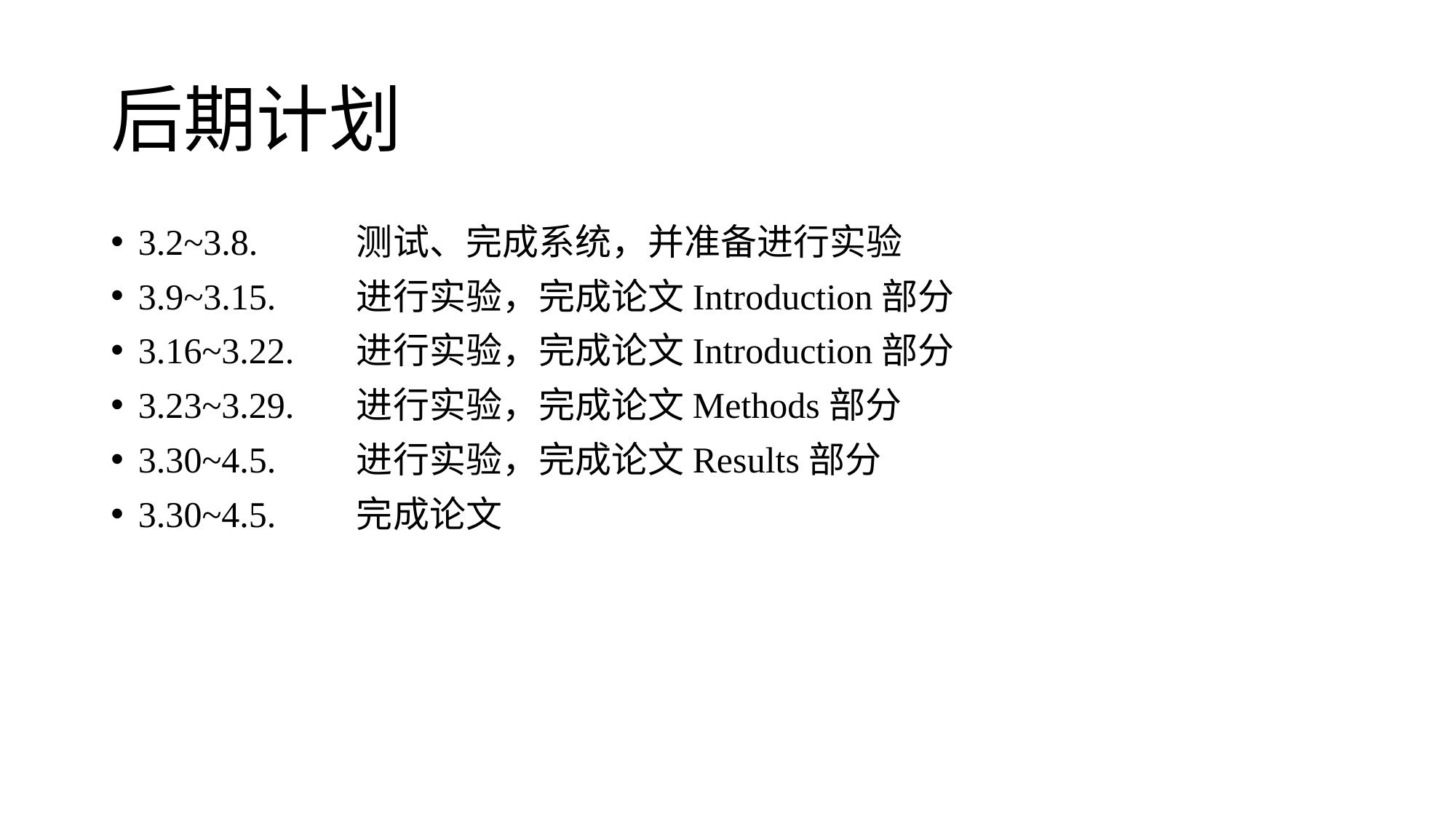

# 后期计划
3.2~3.8.	测试、完成系统，并准备进行实验
3.9~3.15.	进行实验，完成论文Introduction部分
3.16~3.22.	进行实验，完成论文Introduction部分
3.23~3.29.	进行实验，完成论文Methods部分
3.30~4.5.	进行实验，完成论文Results部分
3.30~4.5.	完成论文